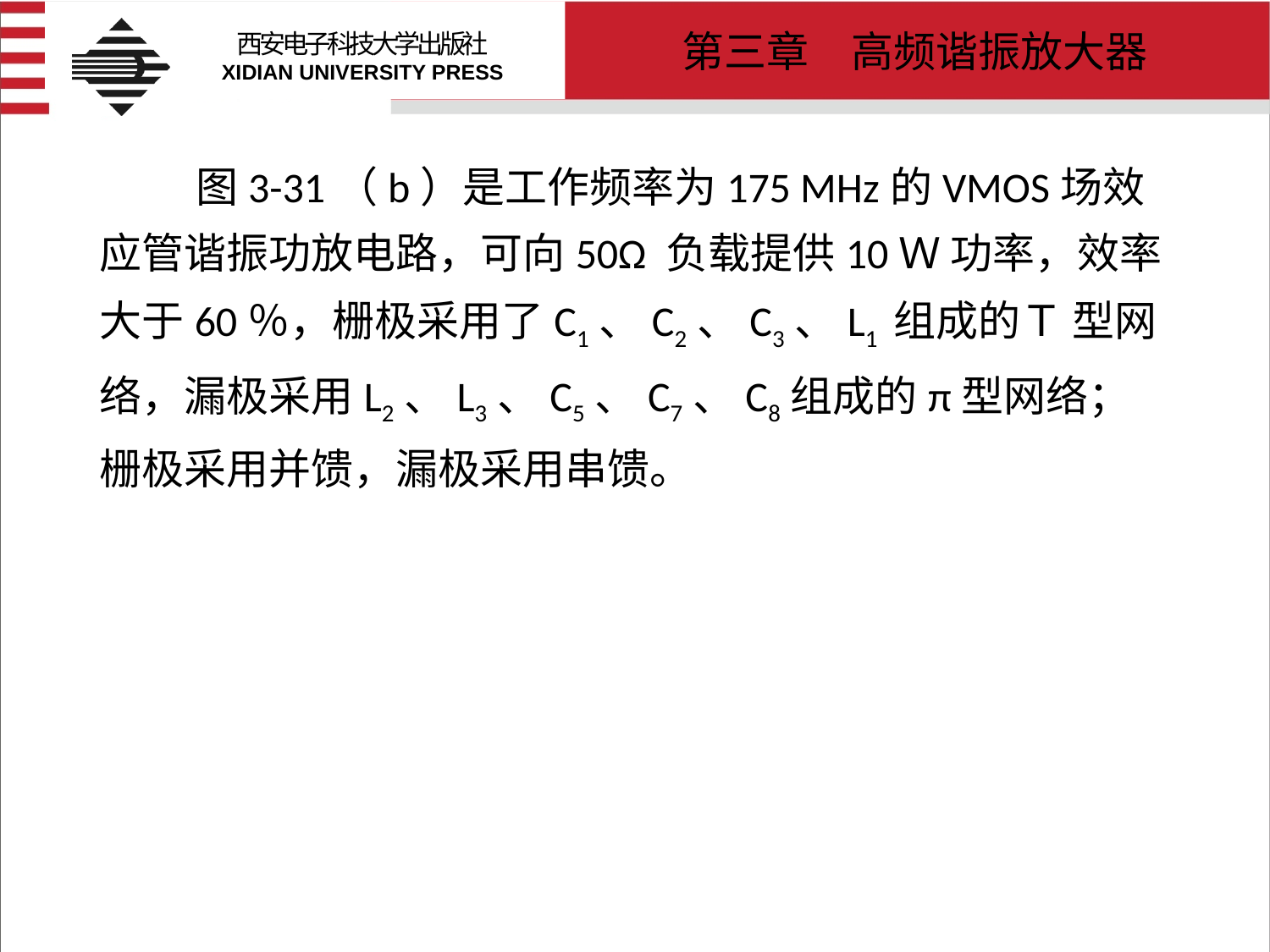

# 图3-31（b）是工作频率为175 MHz的VMOS场效应管谐振功放电路，可向50Ω 负载提供10Ｗ 功率，效率大于60％，栅极采用了C1、C2、C3、L1 组成的Ｔ 型网络，漏极采用L2、L3、C5、C7、C8组成的π型网络；栅极采用并馈，漏极采用串馈。